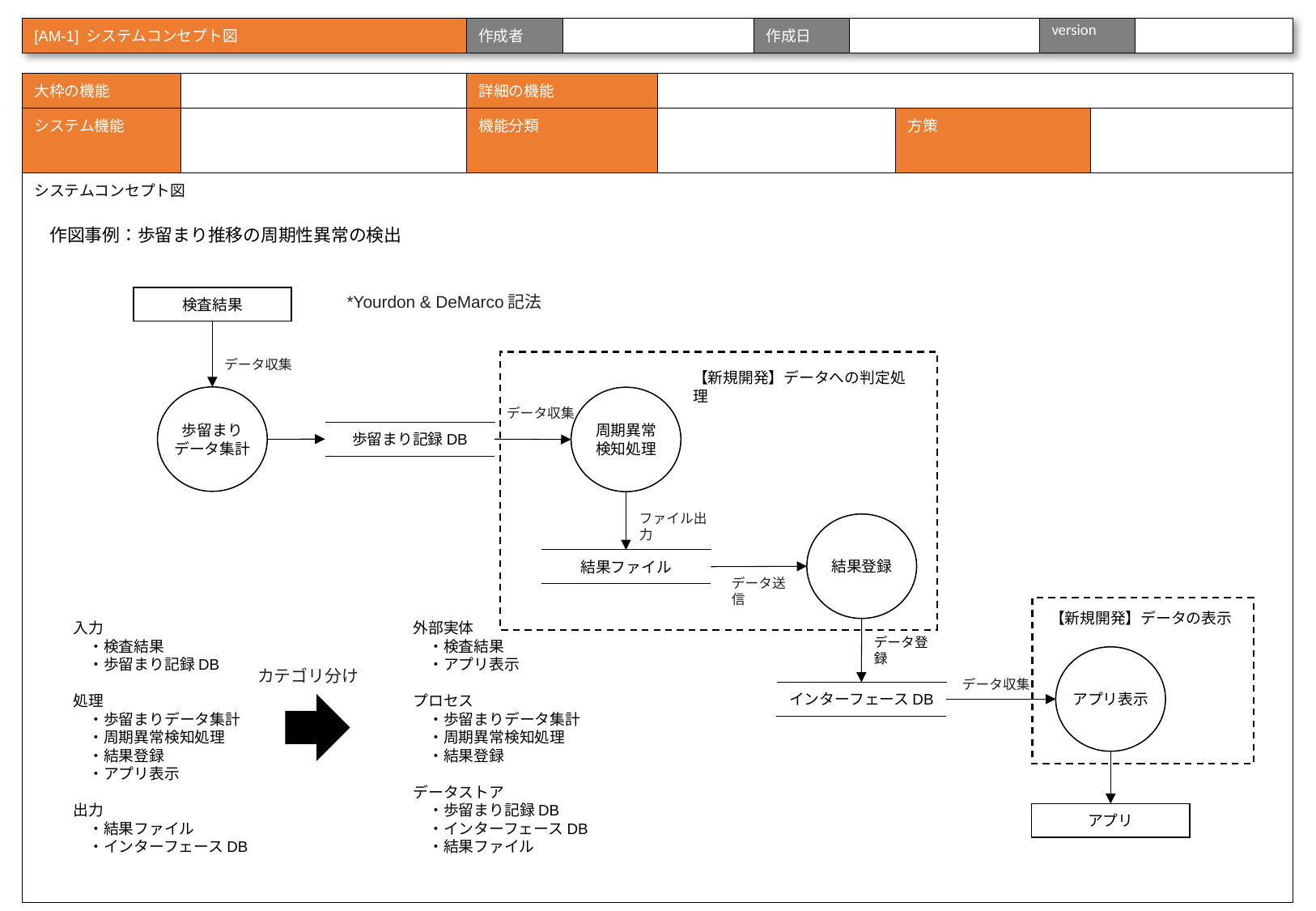

作図事例：歩留まり推移の周期性異常の検出
*Yourdon & DeMarco記法
検査結果
データ収集

【新規開発】データへの判定処理
歩留まり
データ集計
周期異常
検知処理
データ収集
歩留まり記録DB
ファイル出力
結果登録
結果ファイル
データ送信

【新規開発】データの表示
入力
　・検査結果
　・歩留まり記録DB

処理
　・歩留まりデータ集計
　・周期異常検知処理
　・結果登録
　・アプリ表示

出力
　・結果ファイル
　・インターフェースDB
外部実体
　・検査結果
　・アプリ表示

プロセス
　・歩留まりデータ集計
　・周期異常検知処理
　・結果登録

データストア
　・歩留まり記録DB
　・インターフェースDB
　・結果ファイル
データ登録
アプリ表示
カテゴリ分け
データ収集
インターフェースDB

アプリ